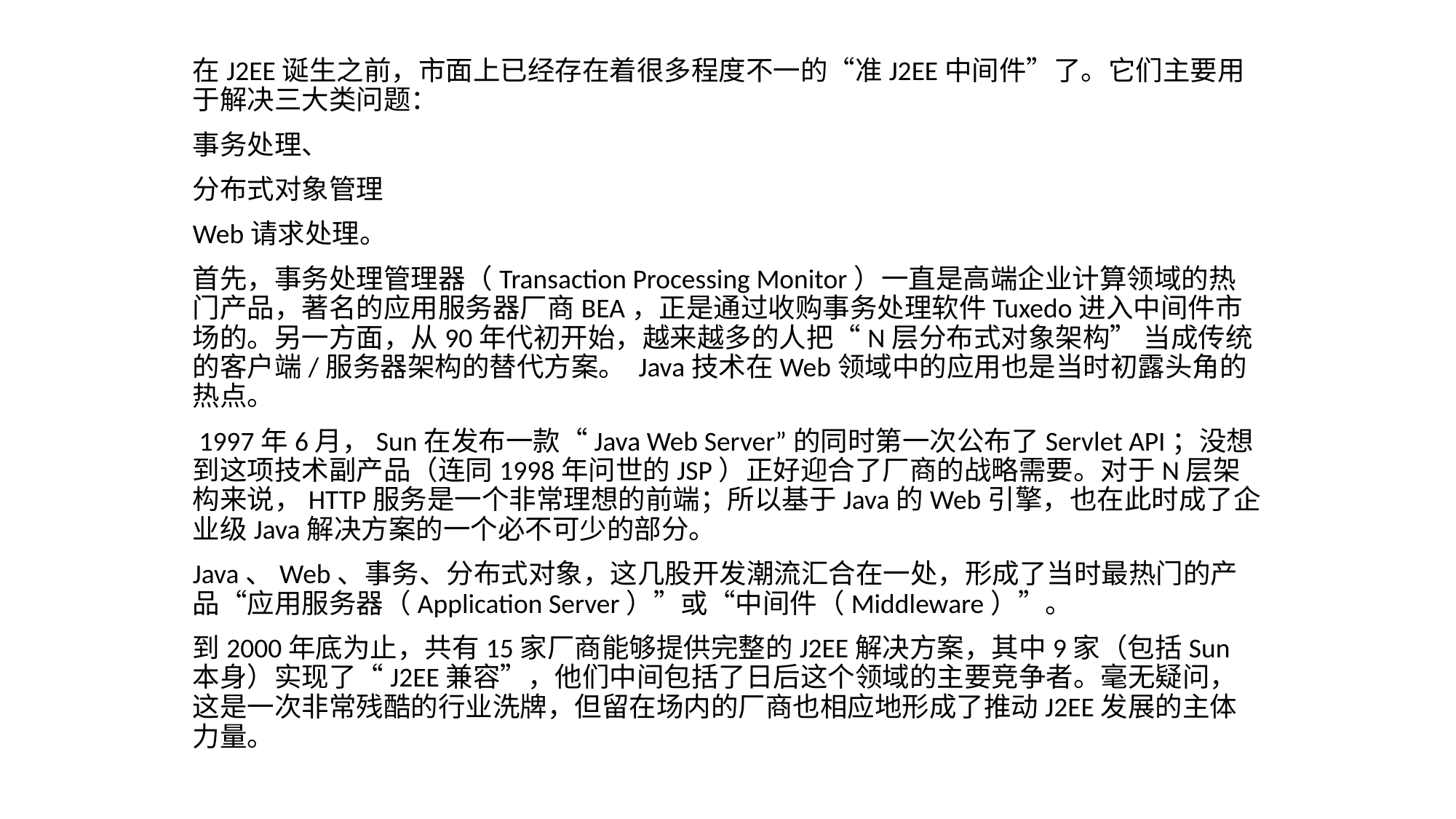

在J2EE诞生之前，市面上已经存在着很多程度不一的“准J2EE中间件”了。它们主要用于解决三大类问题：
事务处理、
分布式对象管理
Web请求处理。
首先，事务处理管理器（Transaction Processing Monitor）一直是高端企业计算领域的热门产品，著名的应用服务器厂商BEA，正是通过收购事务处理软件Tuxedo进入中间件市场的。另一方面，从90年代初开始，越来越多的人把“N层分布式对象架构” 当成传统的客户端/服务器架构的替代方案。 Java技术在Web领域中的应用也是当时初露头角的热点。
 1997年6月，Sun在发布一款“Java Web Server”的同时第一次公布了Servlet API；没想到这项技术副产品（连同1998年问世的JSP）正好迎合了厂商的战略需要。对于N层架构来说，HTTP服务是一个非常理想的前端；所以基于Java的Web引擎，也在此时成了企业级Java解决方案的一个必不可少的部分。
Java、Web、事务、分布式对象，这几股开发潮流汇合在一处，形成了当时最热门的产品“应用服务器（Application Server）”或“中间件（Middleware）”。
到2000年底为止，共有15家厂商能够提供完整的J2EE解决方案，其中9家（包括Sun本身）实现了“J2EE兼容”，他们中间包括了日后这个领域的主要竞争者。毫无疑问，这是一次非常残酷的行业洗牌，但留在场内的厂商也相应地形成了推动J2EE发展的主体力量。